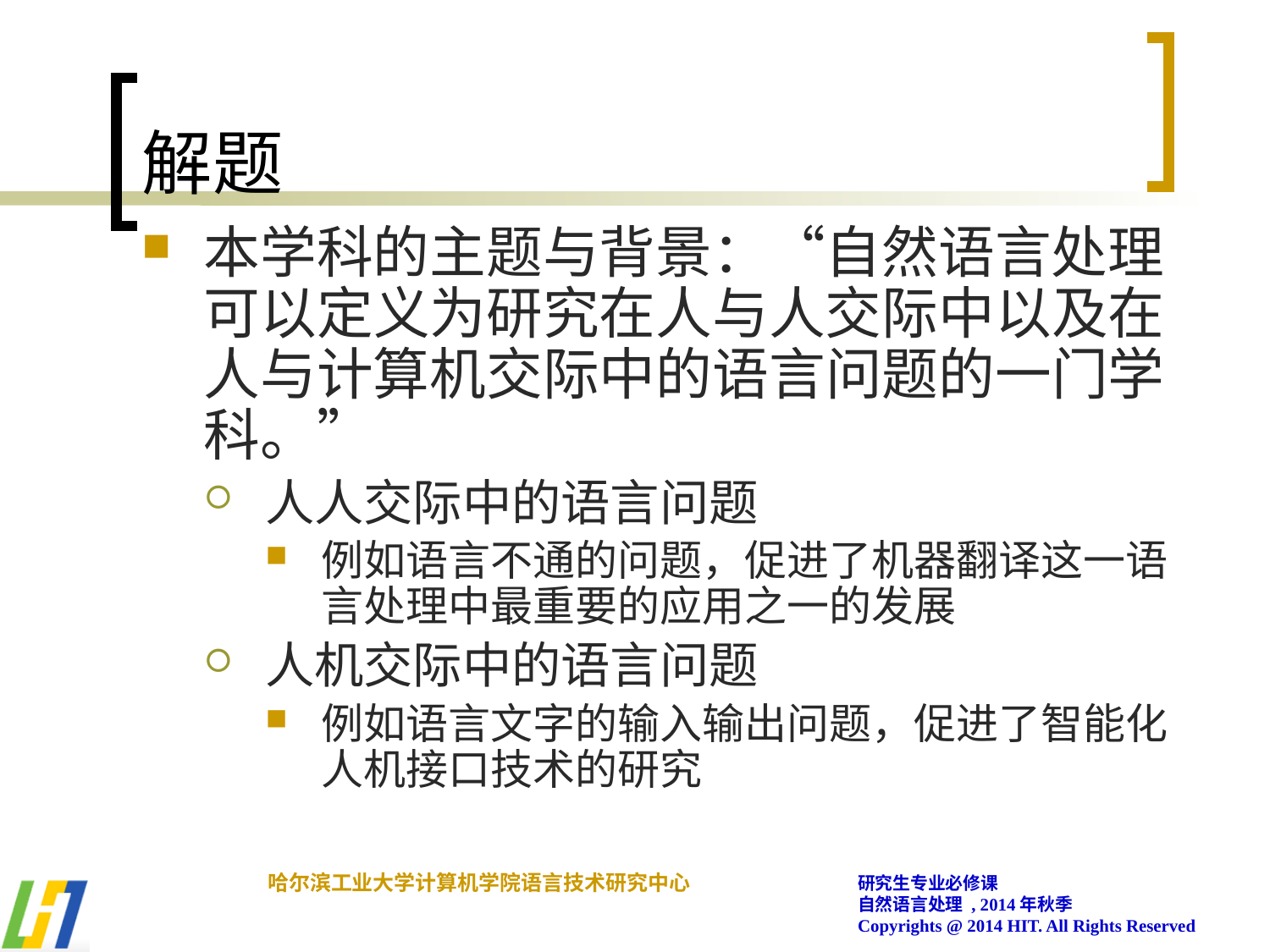

# 解题
本学科的主题与背景：“自然语言处理可以定义为研究在人与人交际中以及在人与计算机交际中的语言问题的一门学科。”
人人交际中的语言问题
例如语言不通的问题，促进了机器翻译这一语言处理中最重要的应用之一的发展
人机交际中的语言问题
例如语言文字的输入输出问题，促进了智能化人机接口技术的研究

哈尔滨工业大学计算机学院语言技术研究中心
研究生专业必修课
自然语言处理 , 2014年秋季
Copyrights @ 2014 HIT. All Rights Reserved